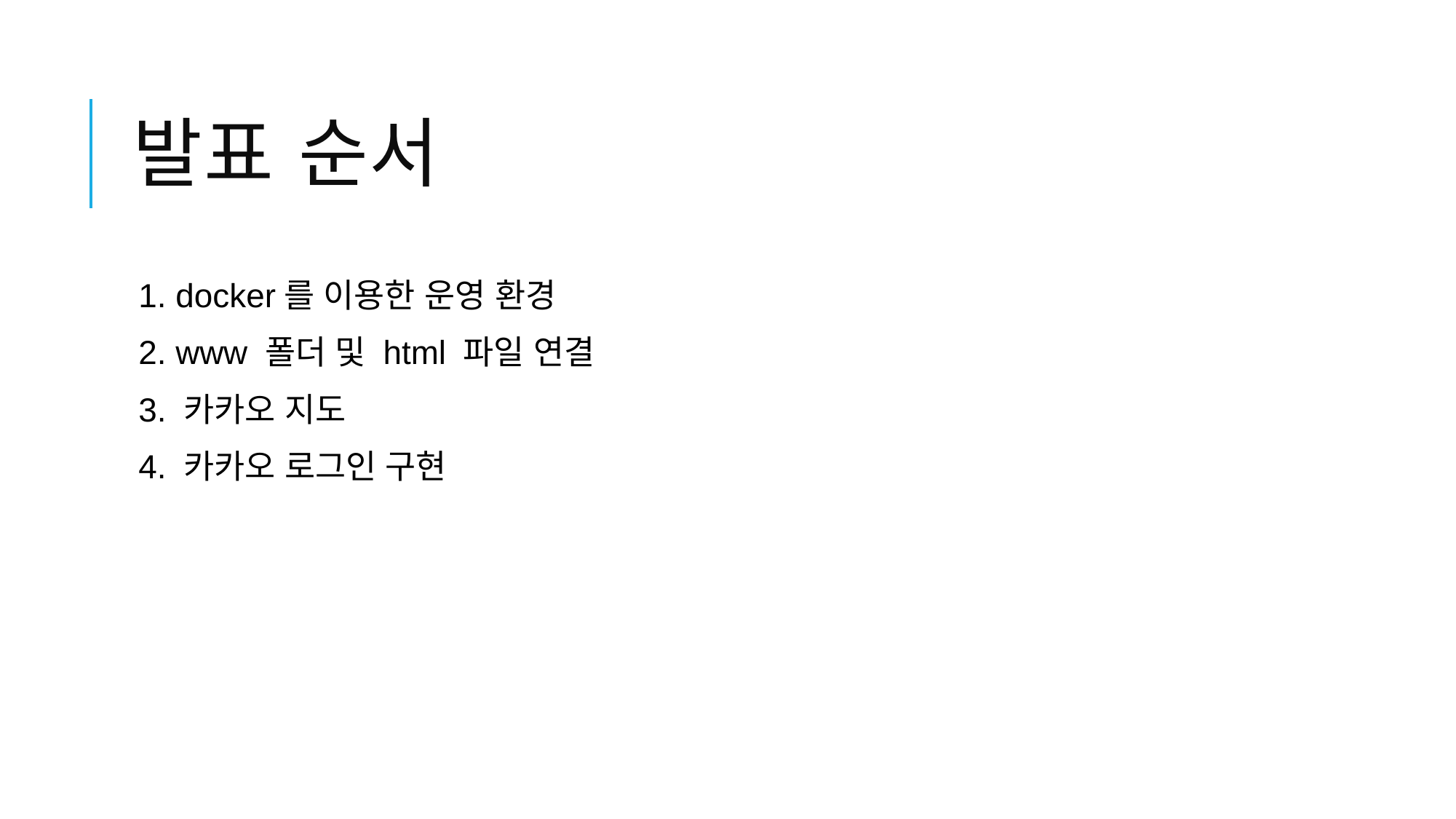

# 발표 순서
1. docker를 이용한 운영 환경
2. www 폴더 및 html 파일 연결
3. 카카오 지도
4. 카카오 로그인 구현